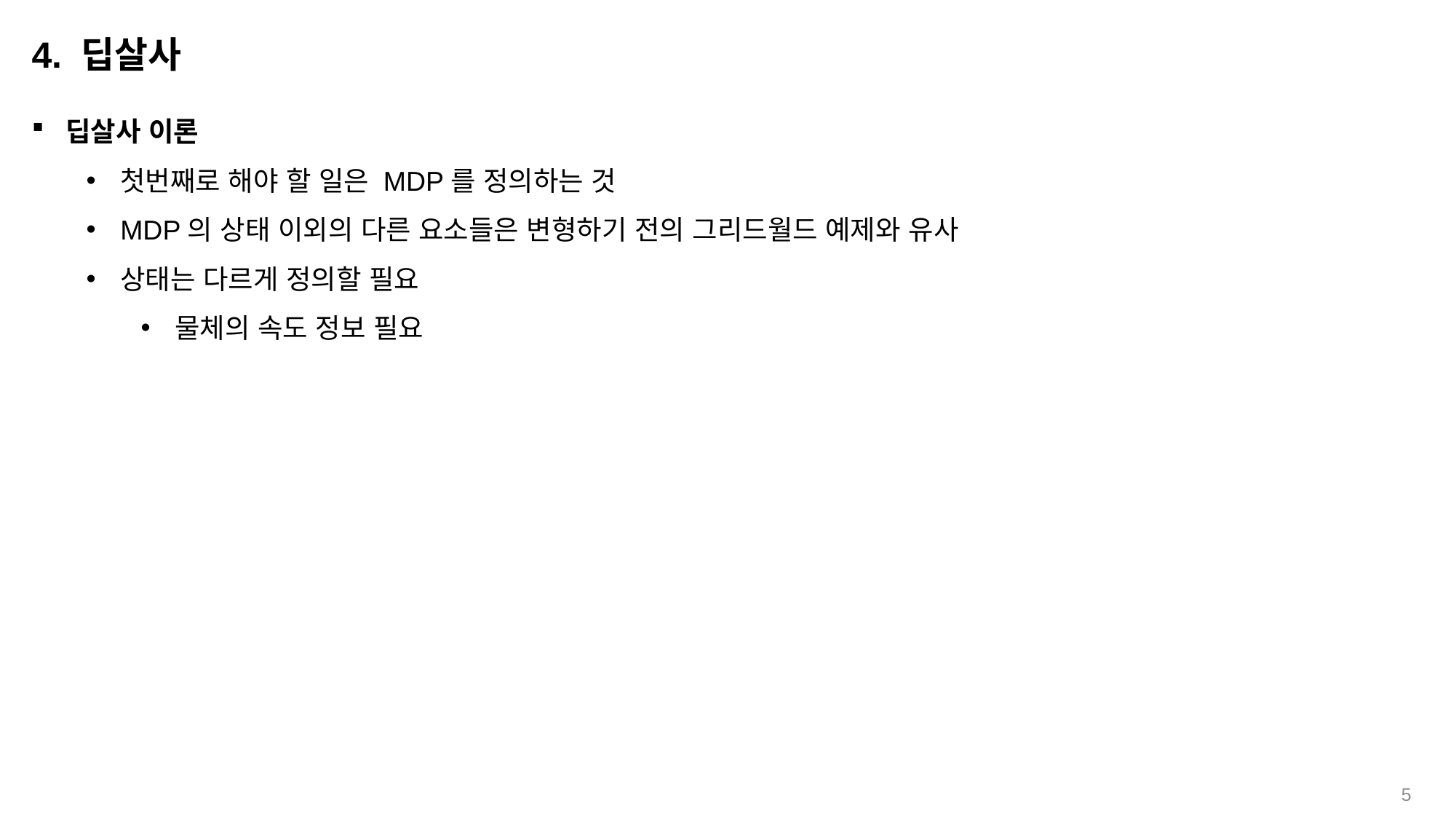

4. 딥살사
딥살사 이론
첫번째로 해야 할 일은 MDP를 정의하는 것
MDP의 상태 이외의 다른 요소들은 변형하기 전의 그리드월드 예제와 유사
상태는 다르게 정의할 필요
물체의 속도 정보 필요

5